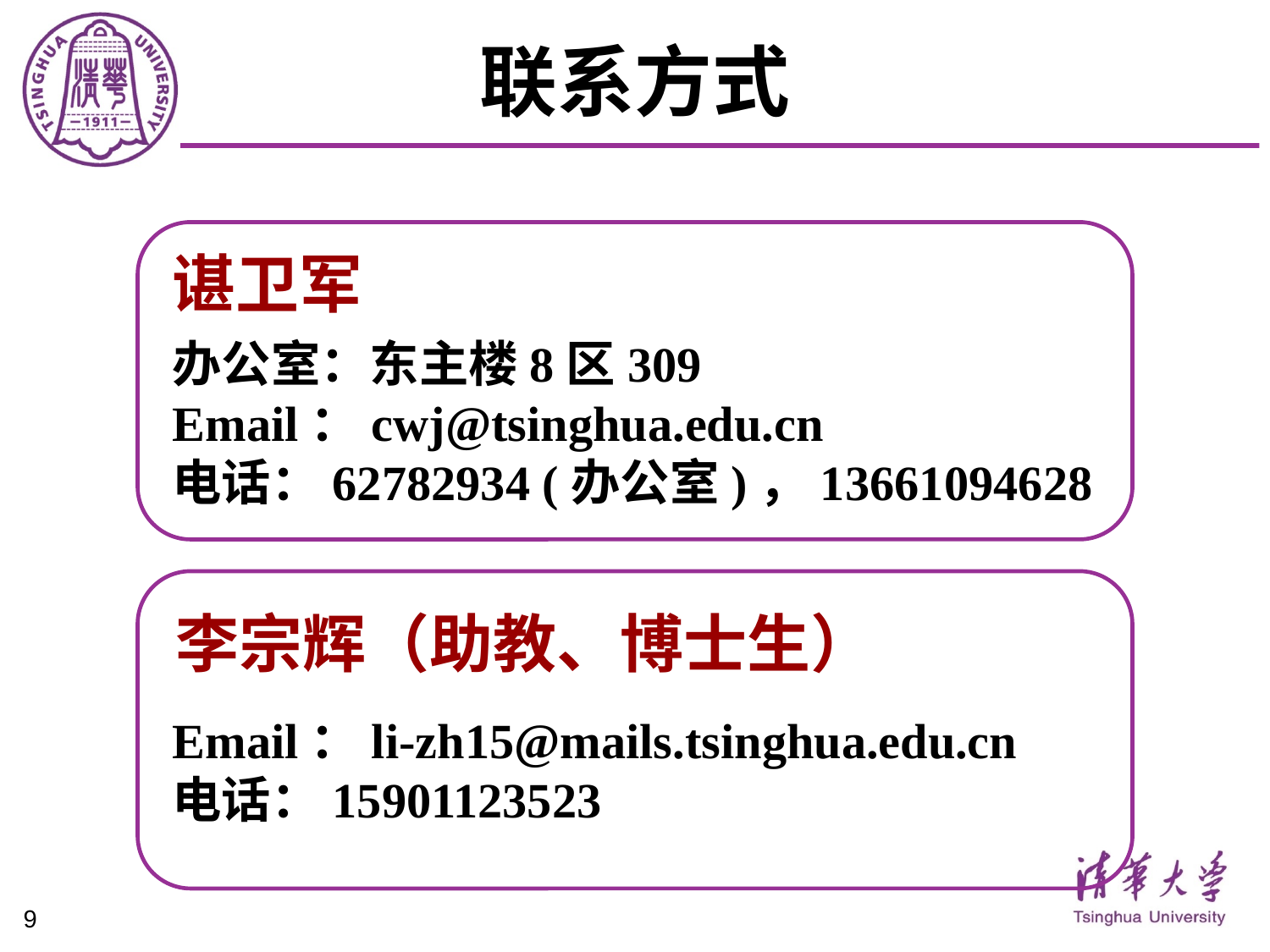

# 联系方式

谌卫军
办公室：东主楼8区309
Email：cwj@tsinghua.edu.cn
电话：62782934 (办公室)，13661094628

李宗辉（助教、博士生）
Email：li-zh15@mails.tsinghua.edu.cn
电话：15901123523
9